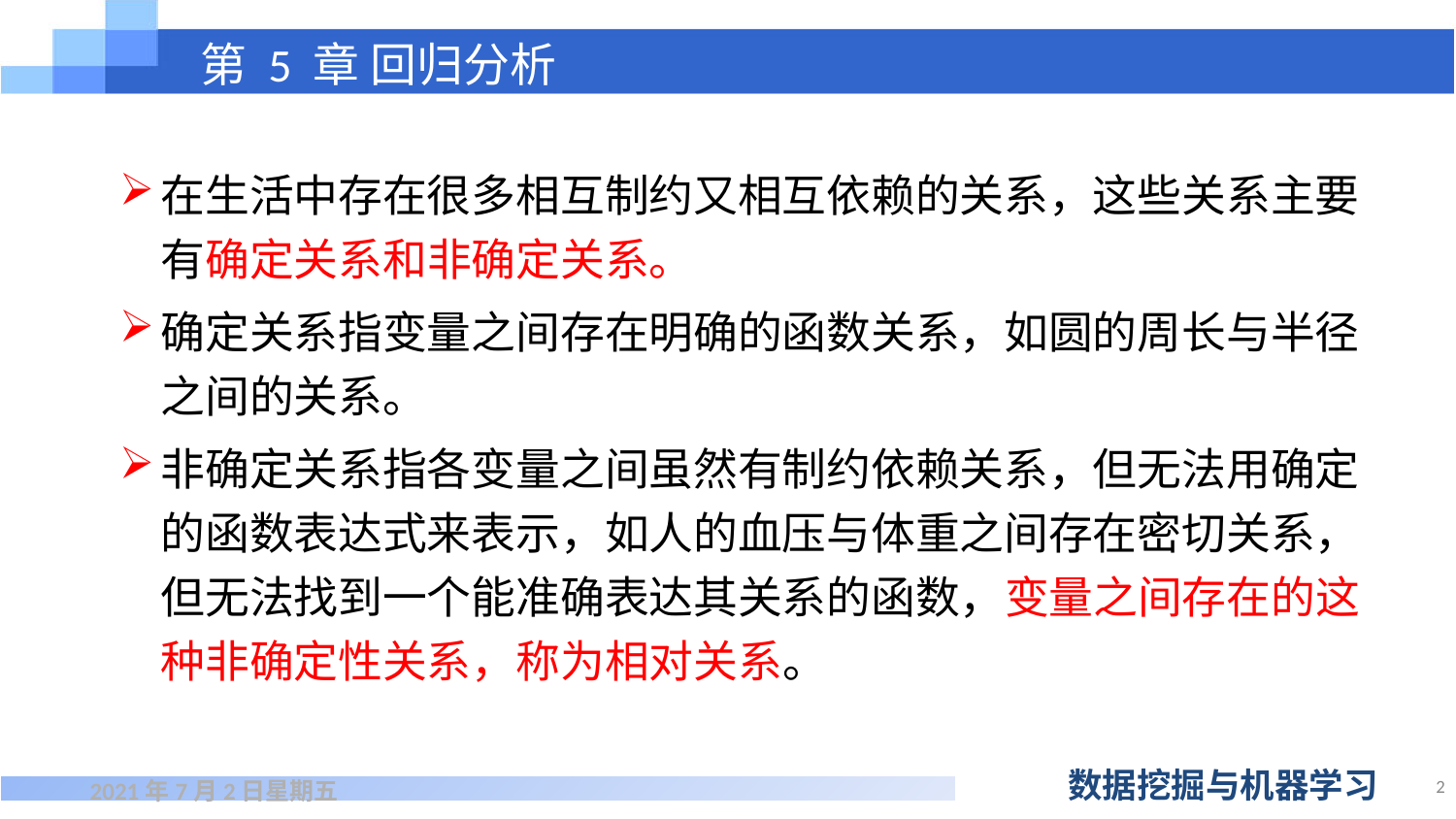

# 第 5 章 回归分析
在生活中存在很多相互制约又相互依赖的关系，这些关系主要有确定关系和非确定关系。
确定关系指变量之间存在明确的函数关系，如圆的周长与半径之间的关系。
非确定关系指各变量之间虽然有制约依赖关系，但无法用确定的函数表达式来表示，如人的血压与体重之间存在密切关系，但无法找到一个能准确表达其关系的函数，变量之间存在的这种非确定性关系，称为相对关系。
2
2021年7月2日星期五